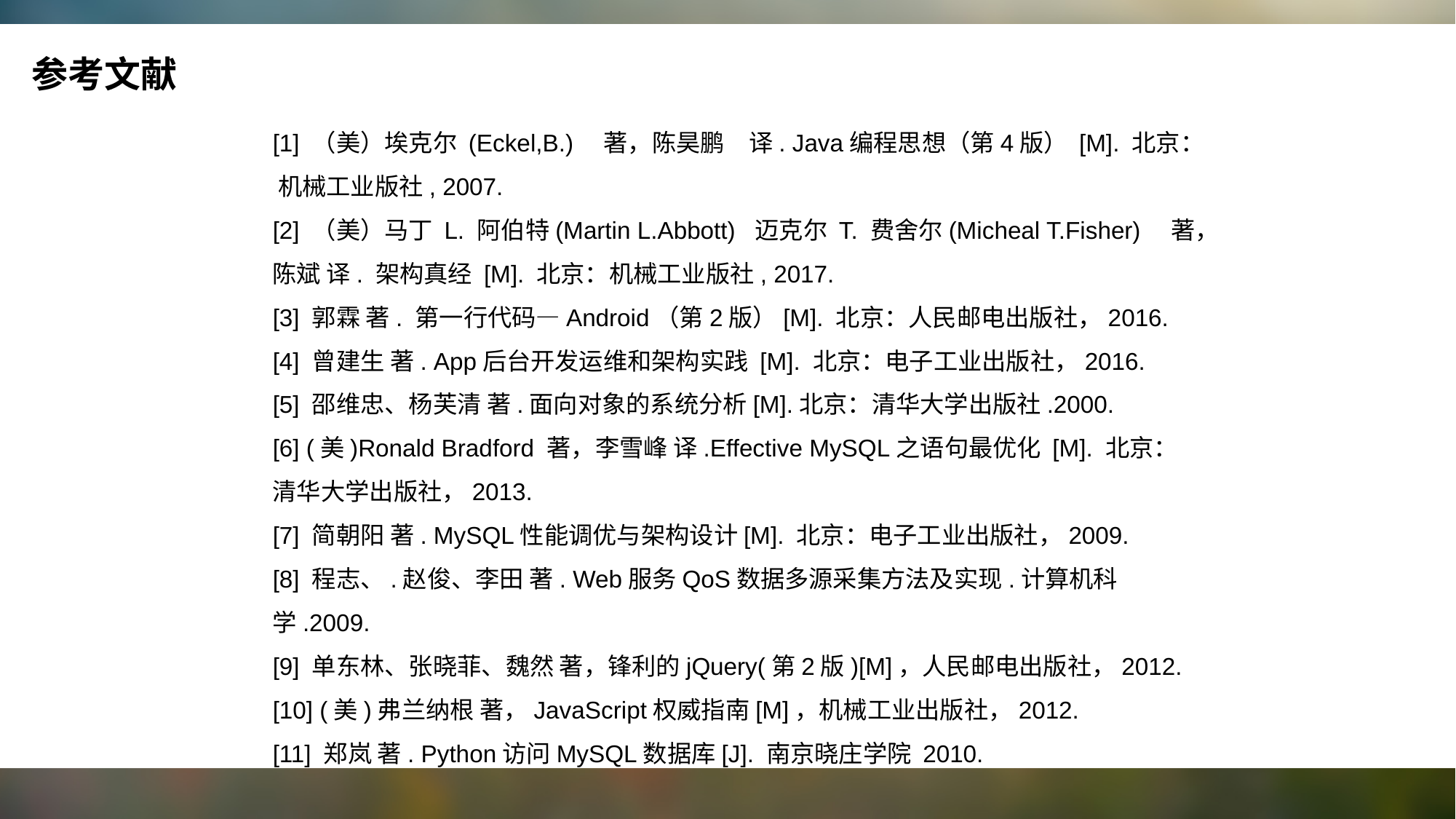

参考文献
[1] （美）埃克尔 (Eckel,B.)　著，陈昊鹏　译. Java编程思想（第4版） [M]. 北京： 机械工业版社, 2007.
[2] （美）马丁 L. 阿伯特(Martin L.Abbott)  迈克尔 T. 费舍尔(Micheal T.Fisher)　著，陈斌 译. 架构真经 [M]. 北京：机械工业版社, 2017.
[3] 郭霖 著. 第一行代码—Android（第2版）[M]. 北京：人民邮电出版社，2016.
[4] 曾建生 著. App后台开发运维和架构实践 [M]. 北京：电子工业出版社，2016.
[5] 邵维忠、杨芙清 著.面向对象的系统分析[M].北京：清华大学出版社.2000.
[6] (美)Ronald Bradford 著，李雪峰 译.Effective MySQL之语句最优化 [M]. 北京：清华大学出版社，2013.
[7] 简朝阳 著. MySQL性能调优与架构设计[M]. 北京：电子工业出版社，2009.
[8] 程志、.赵俊、李田 著. Web服务QoS数据多源采集方法及实现.计算机科学.2009.
[9] 单东林、张晓菲、魏然 著，锋利的jQuery(第2版)[M]，人民邮电出版社，2012.
[10] (美)弗兰纳根 著，JavaScript权威指南[M]，机械工业出版社，2012.
[11] 郑岚 著. Python访问MySQL数据库[J]. 南京晓庄学院 2010.